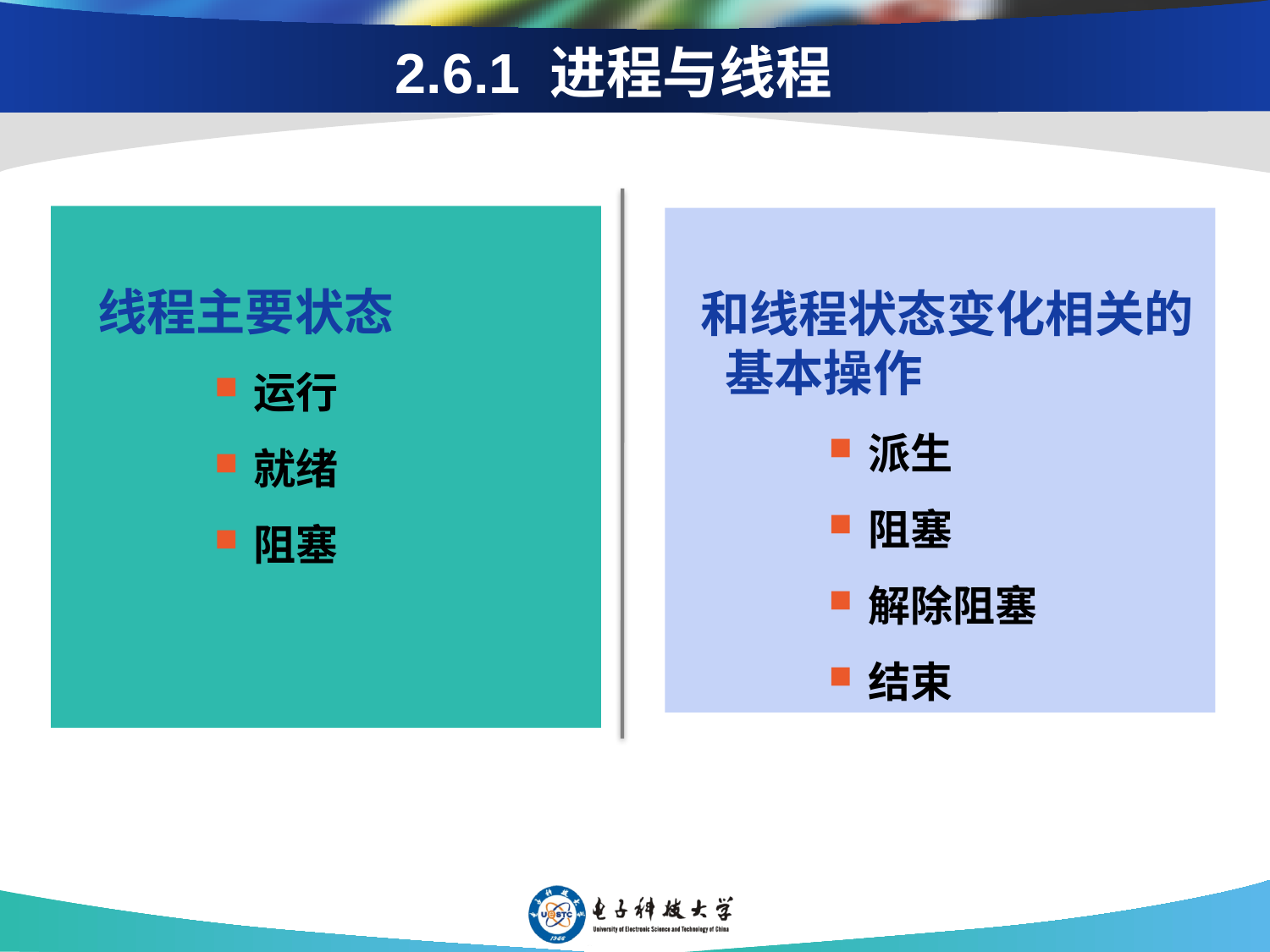

# 2.6.1 进程与线程

  线程主要状态
运行
就绪
阻塞

 和线程状态变化相关的基本操作
派生
阻塞
解除阻塞
结束